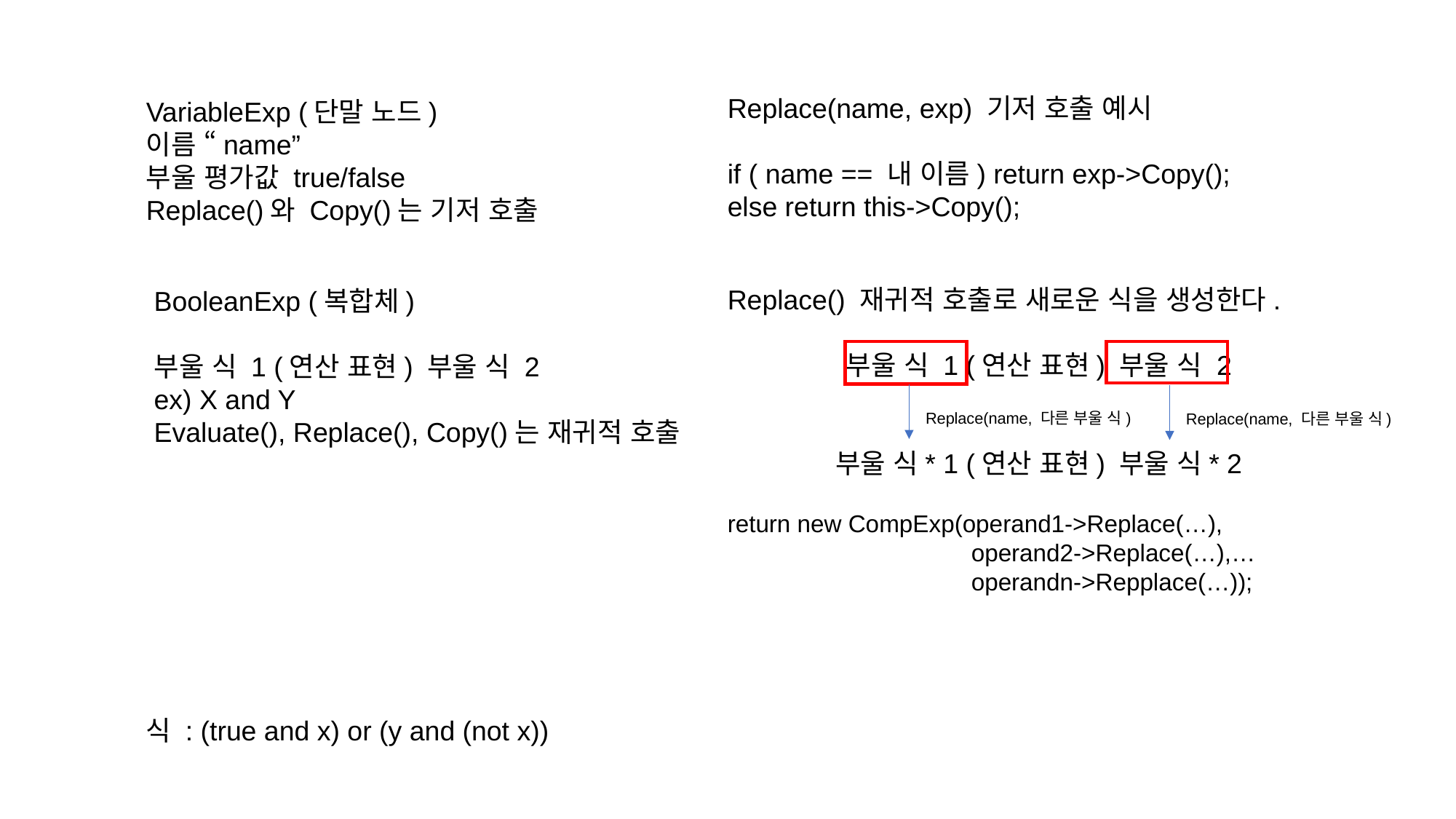

Replace(name, exp) 기저 호출 예시

if ( name == 내 이름) return exp->Copy();
else return this->Copy();

VariableExp (단말 노드)
이름 “name”
부울 평가값 true/false
Replace()와 Copy()는 기저 호출

Replace() 재귀적 호출로 새로운 식을 생성한다.

부울 식 1 (연산 표현) 부울 식 2

부울 식* 1 (연산 표현) 부울 식* 2

return new CompExp(operand1->Replace(…),
	                    operand2->Replace(…),…
	                    operandn->Repplace(…));

BooleanExp (복합체)

부울 식 1 (연산 표현) 부울 식 2
ex) X and Y
Evaluate(), Replace(), Copy()는 재귀적 호출

Replace(name, 다른 부울 식)

Replace(name, 다른 부울 식)
식 : (true and x) or (y and (not x))